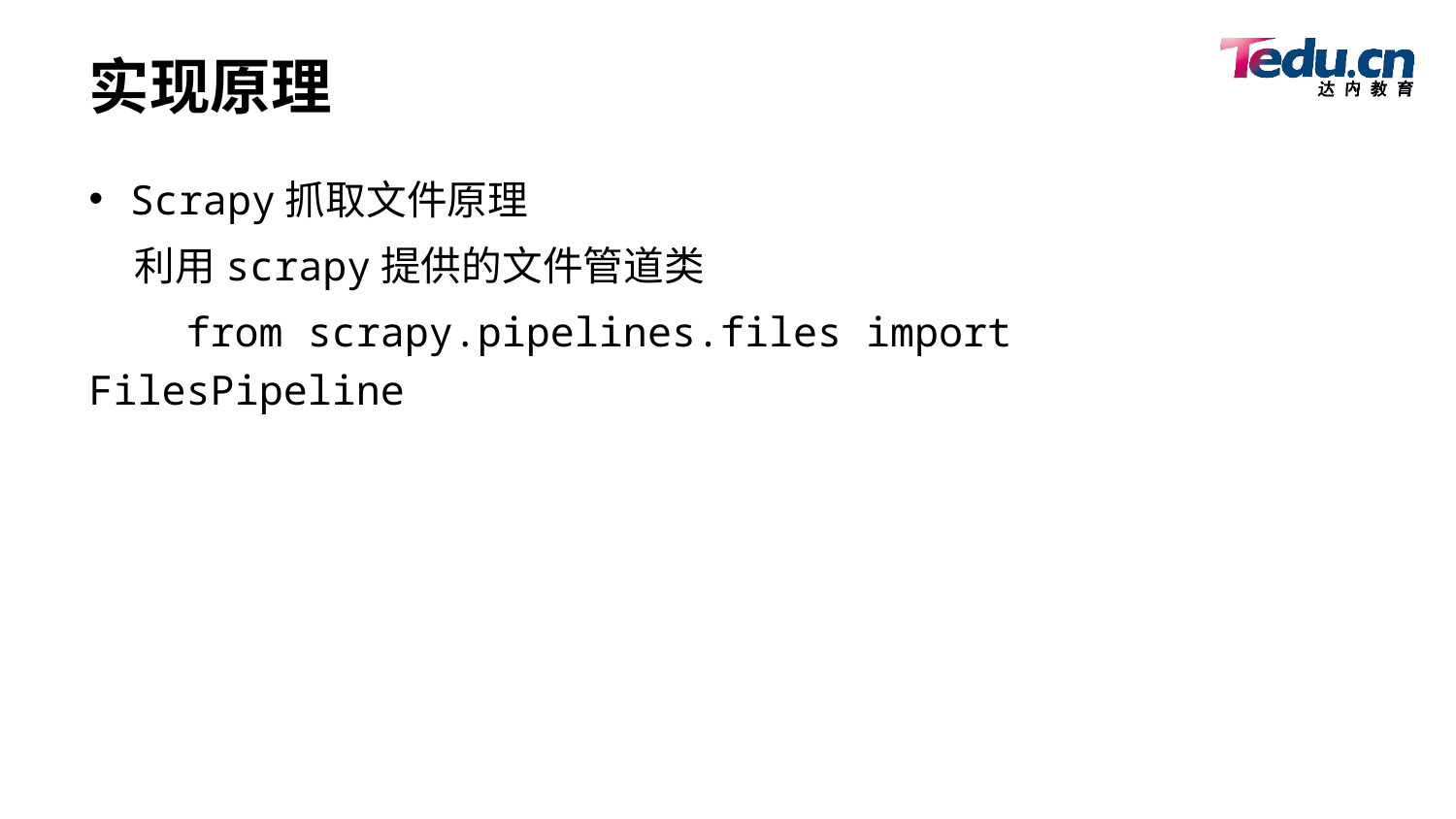

# 实现原理
Scrapy抓取文件原理
    利用scrapy提供的文件管道类
    from scrapy.pipelines.files import FilesPipeline